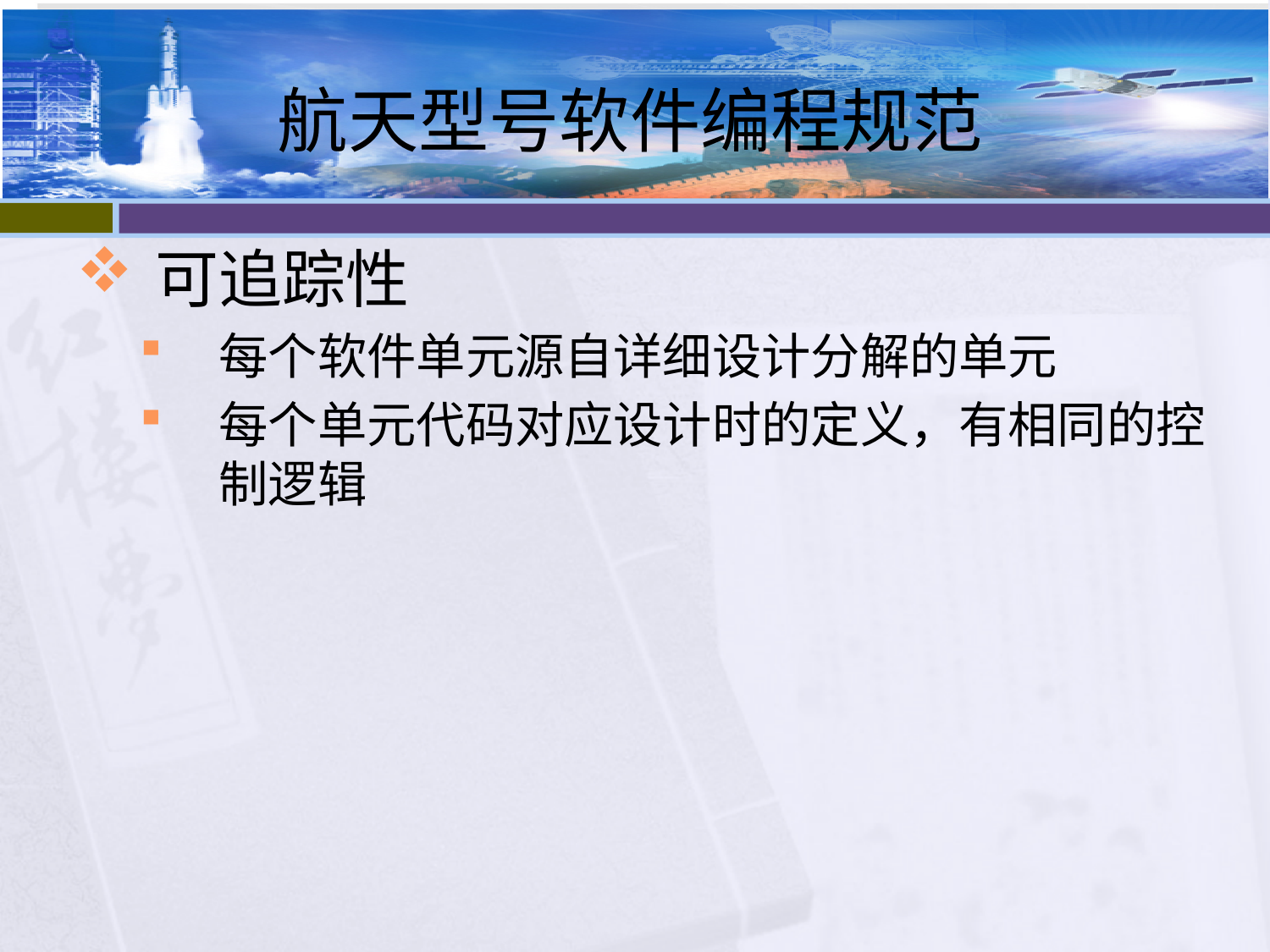

# 航天型号软件编程规范

可追踪性
每个软件单元源自详细设计分解的单元
每个单元代码对应设计时的定义，有相同的控制逻辑